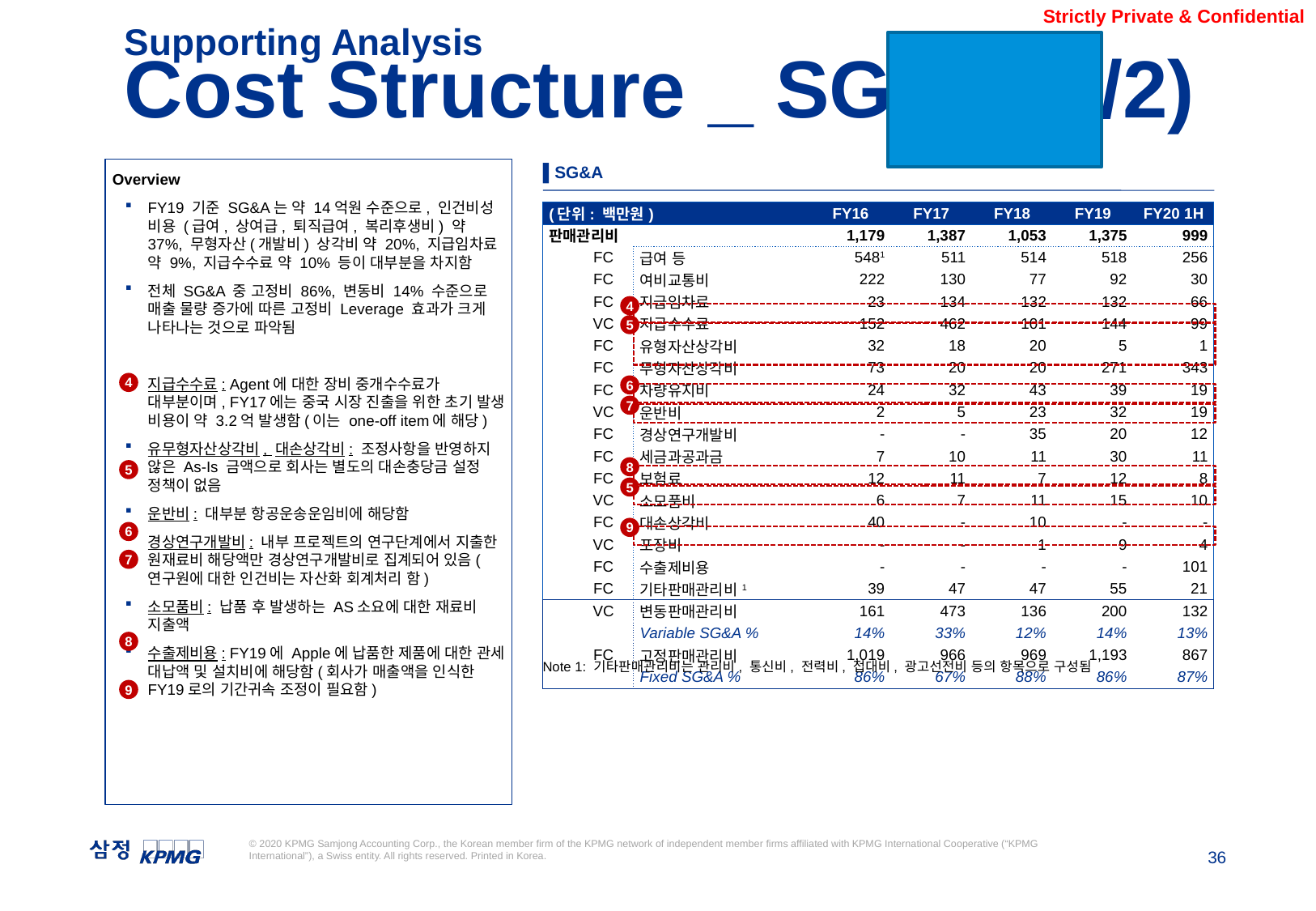

Supporting Analysis

Cost Structure _ SG&A (2/2)
▌SG&A

Overview
FY19 기준 SG&A는 약 14억원 수준으로, 인건비성 비용 (급여, 상여급, 퇴직급여, 복리후생비) 약 37%, 무형자산(개발비) 상각비 약 20%, 지급임차료 약 9%, 지급수수료 약 10% 등이 대부분을 차지함
전체 SG&A 중 고정비 86%, 변동비 14% 수준으로 매출 물량 증가에 따른 고정비 Leverage 효과가 크게 나타나는 것으로 파악됨

지급수수료: Agent에 대한 장비 중개수수료가 대부분이며, FY17에는 중국 시장 진출을 위한 초기 발생 비용이 약 3.2억 발생함(이는 one-off item에 해당)
유무형자산상각비, 대손상각비: 조정사항을 반영하지 않은 As-Is 금액으로 회사는 별도의 대손충당금 설정 정책이 없음
운반비: 대부분 항공운송운임비에 해당함
경상연구개발비: 내부 프로젝트의 연구단계에서 지출한 원재료비 해당액만 경상연구개발비로 집계되어 있음(연구원에 대한 인건비는 자산화 회계처리 함)
소모품비: 납품 후 발생하는 AS소요에 대한 재료비 지출액
수출제비용: FY19에 Apple에 납품한 제품에 대한 관세 대납액 및 설치비에 해당함(회사가 매출액을 인식한 FY19로의 기간귀속 조정이 필요함)

| (단위: 백만원) |  |  | FY16 | FY17 | FY18 | FY19 | FY20 1H |
| --- | --- | --- | --- | --- | --- | --- | --- |
| 판매관리비 |  |  | 1,179 | 1,387 | 1,053 | 1,375 | 999 |
|  | FC | 급여 등 | 5481 | 511 | 514 | 518 | 256 |
|  | FC | 여비교통비 | 222 | 130 | 77 | 92 | 30 |
|  | FC | 지급임차료 | 23 | 134 | 132 | 132 | 66 |
|  | VC | 지급수수료 | 152 | 462 | 101 | 144 | 99 |
|  | FC | 유형자산상각비 | 32 | 18 | 20 | 5 | 1 |
|  | FC | 무형자산상각비 | 73 | 20 | 20 | 271 | 343 |
|  | FC | 차량유지비 | 24 | 32 | 43 | 39 | 19 |
|  | VC | 운반비 | 2 | 5 | 23 | 32 | 19 |
|  | FC | 경상연구개발비 | - | - | 35 | 20 | 12 |
|  | FC | 세금과공과금 | 7 | 10 | 11 | 30 | 11 |
|  | FC | 보험료 | 12 | 11 | 7 | 12 | 8 |
|  | VC | 소모품비 | 6 | 7 | 11 | 15 | 10 |
|  | FC | 대손상각비 | 40 | - | 10 | - | - |
|  | VC | 포장비 | - | - | 1 | 9 | 4 |
|  | FC | 수출제비용 | - | - | - | - | 101 |
|  | FC | 기타판매관리비1 | 39 | 47 | 47 | 55 | 21 |
|  | VC | 변동판매관리비 | 161 | 473 | 136 | 200 | 132 |
|  |  | Variable SG&A % | 14% | 33% | 12% | 14% | 13% |
|  | FC | 고정판매관리비 | 1,019 | 966 | 969 | 1,193 | 867 |
|  |  | Fixed SG&A % | 86% | 67% | 88% | 86% | 87% |
4

5

4
6

7

8
5

5

9
6

7
8
Note 1: 기타판매관리비는 관리비, 통신비, 전력비, 접대비, 광고선전비 등의 항목으로 구성됨

9